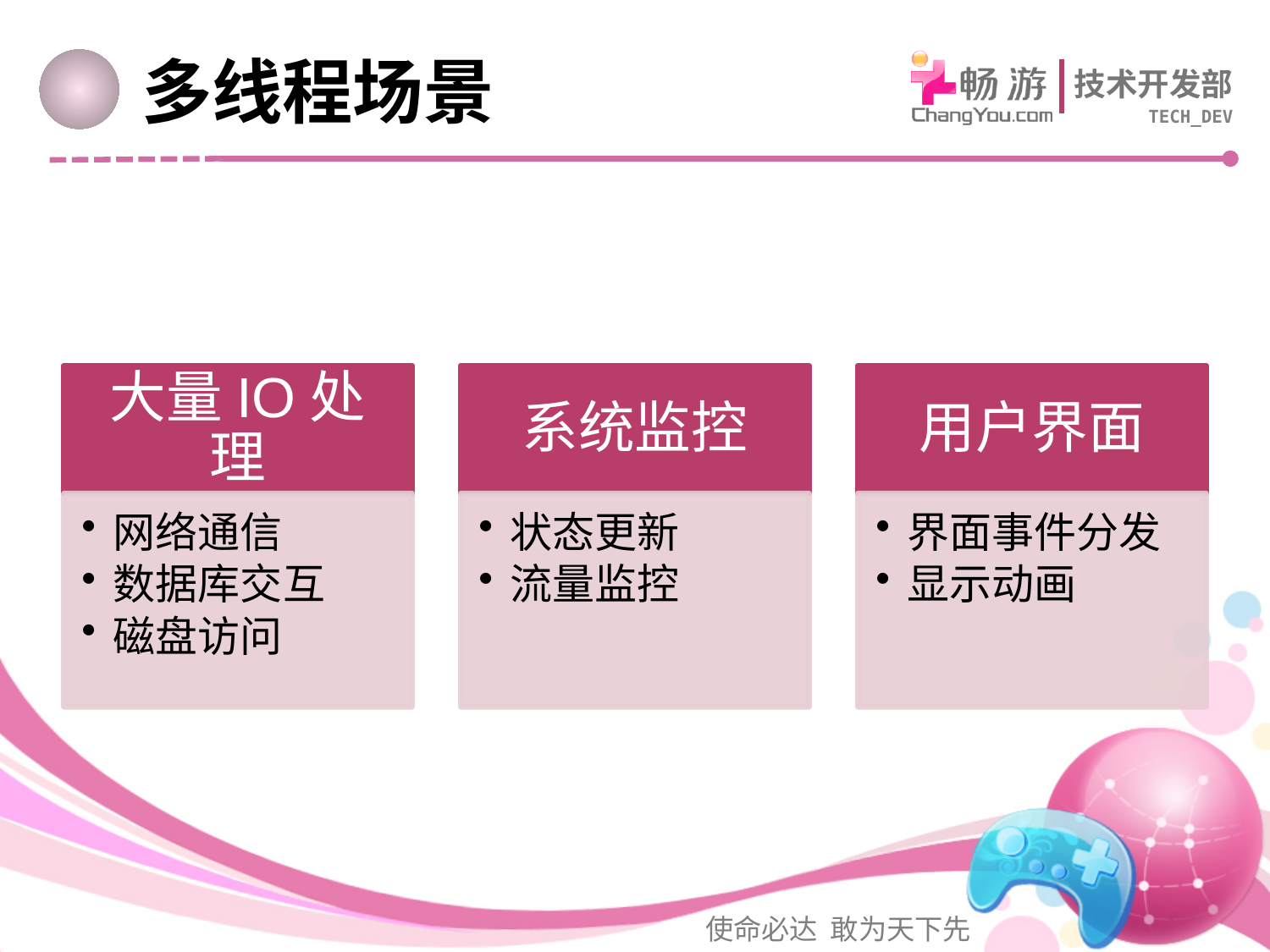

# 多线程场景
大量IO处理
网络通信
数据库交互
磁盘访问
系统监控
状态更新
流量监控
用户界面
界面事件分发
显示动画